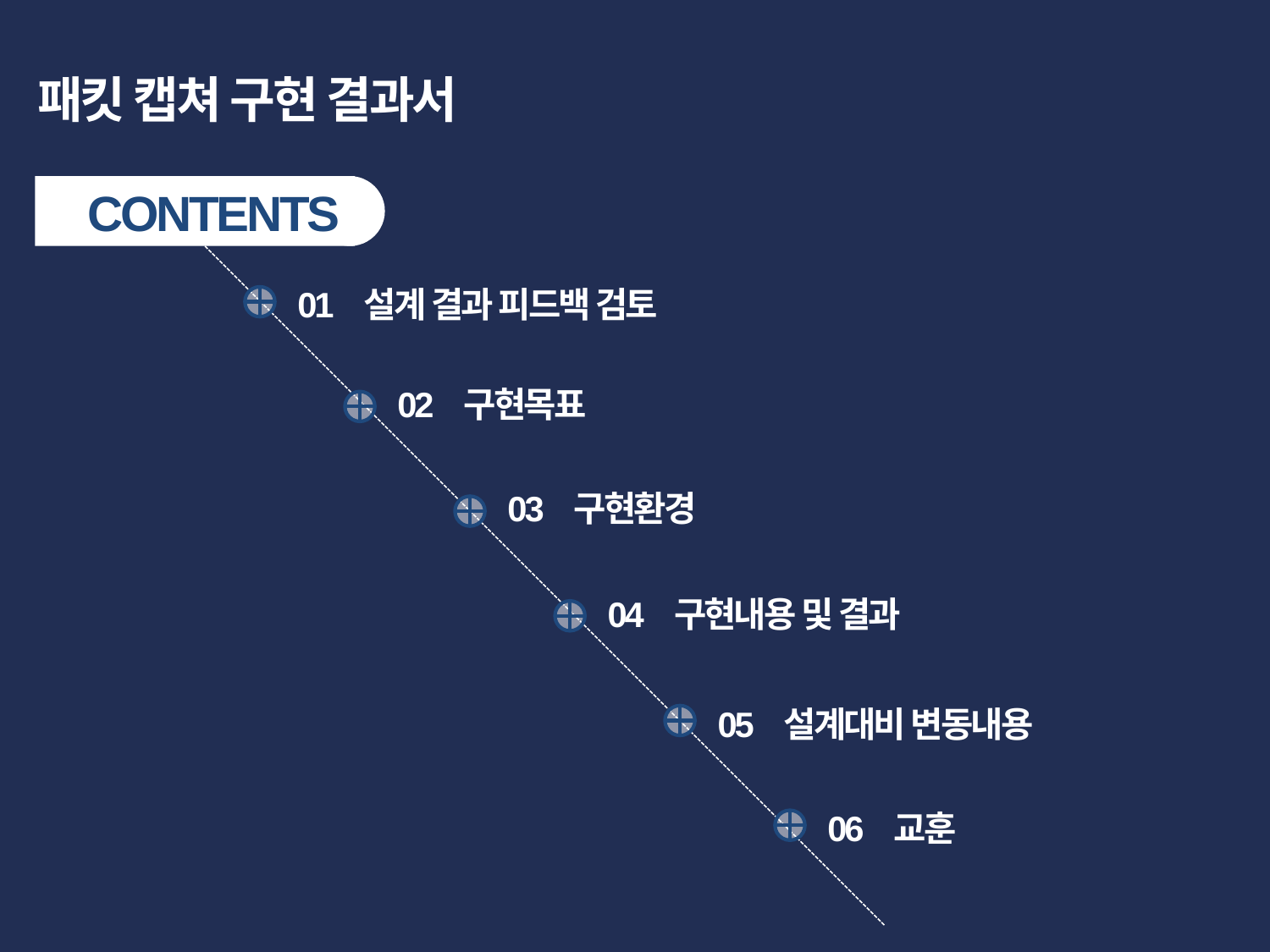

패킷 캡쳐 구현 결과서

CONTENTS
01   설계 결과 피드백 검토

02   구현목표

03   구현환경

04   구현내용 및 결과

05   설계대비 변동내용

06   교훈